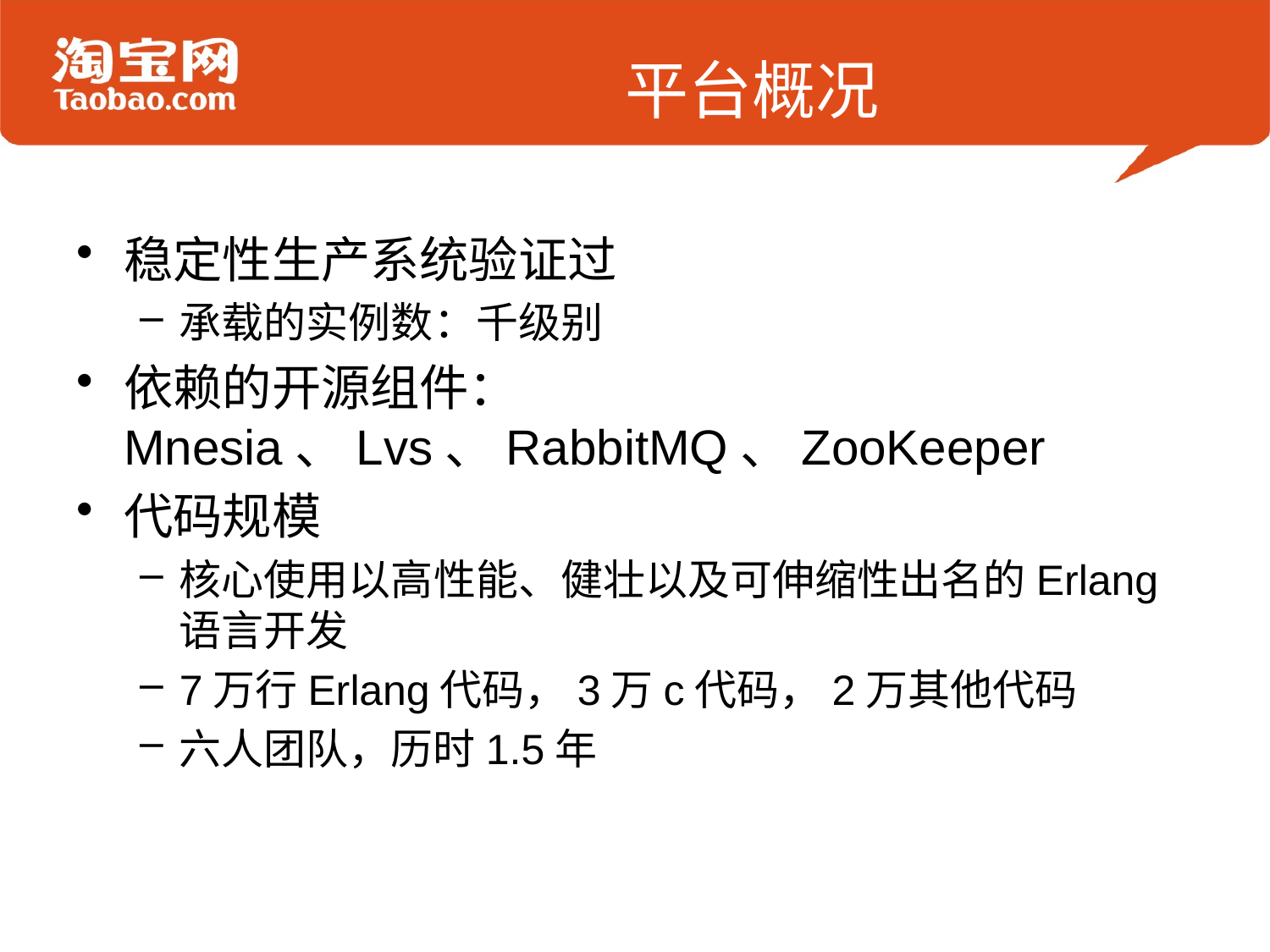

# 平台概况
稳定性生产系统验证过
承载的实例数：千级别
依赖的开源组件：Mnesia、Lvs、RabbitMQ、ZooKeeper
代码规模
核心使用以高性能、健壮以及可伸缩性出名的Erlang语言开发
7万行Erlang代码，3万c代码，2万其他代码
六人团队，历时1.5年